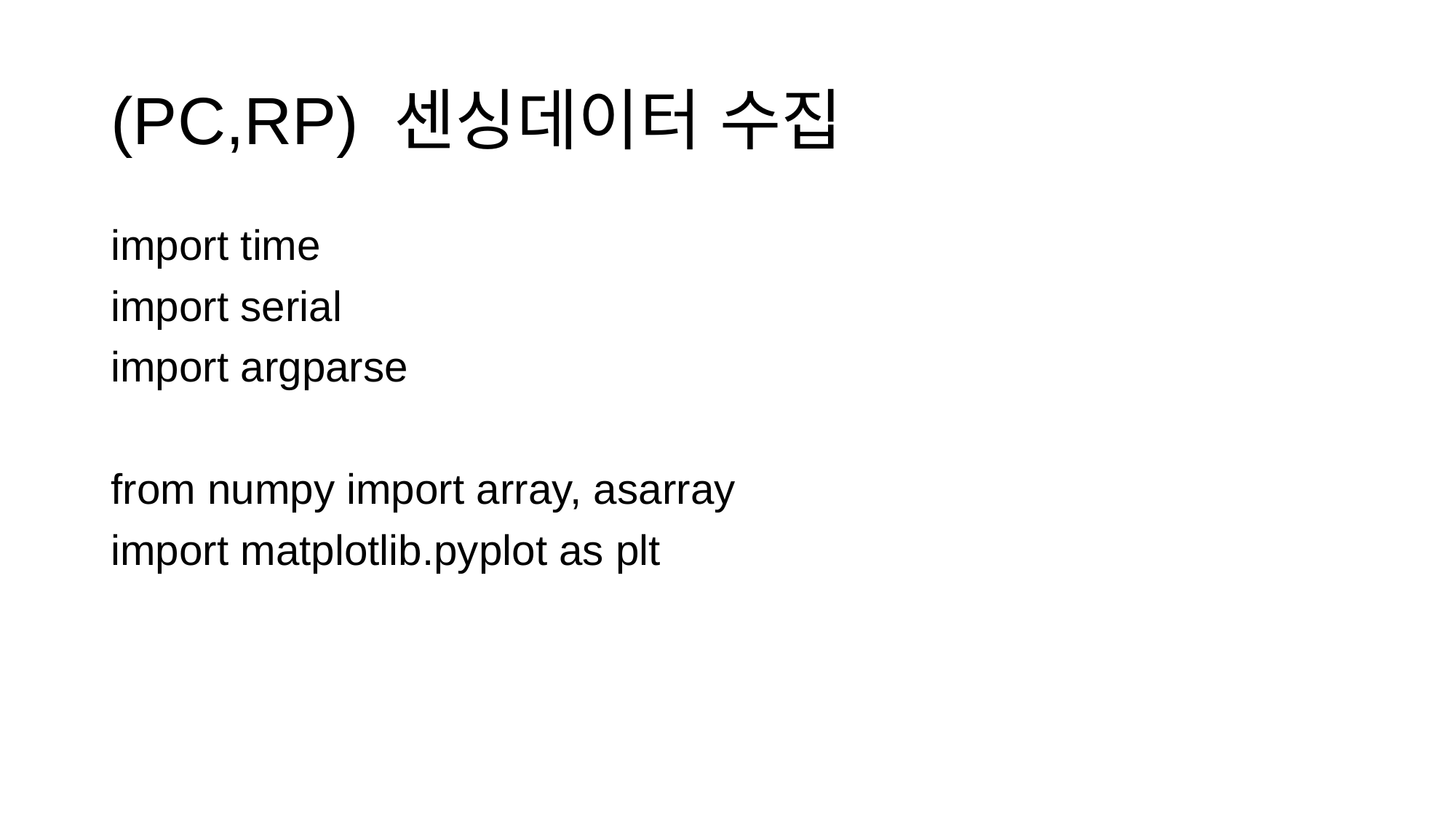

# (PC,RP) 센싱데이터 수집
import time
import serial
import argparse

from numpy import array, asarray
import matplotlib.pyplot as plt